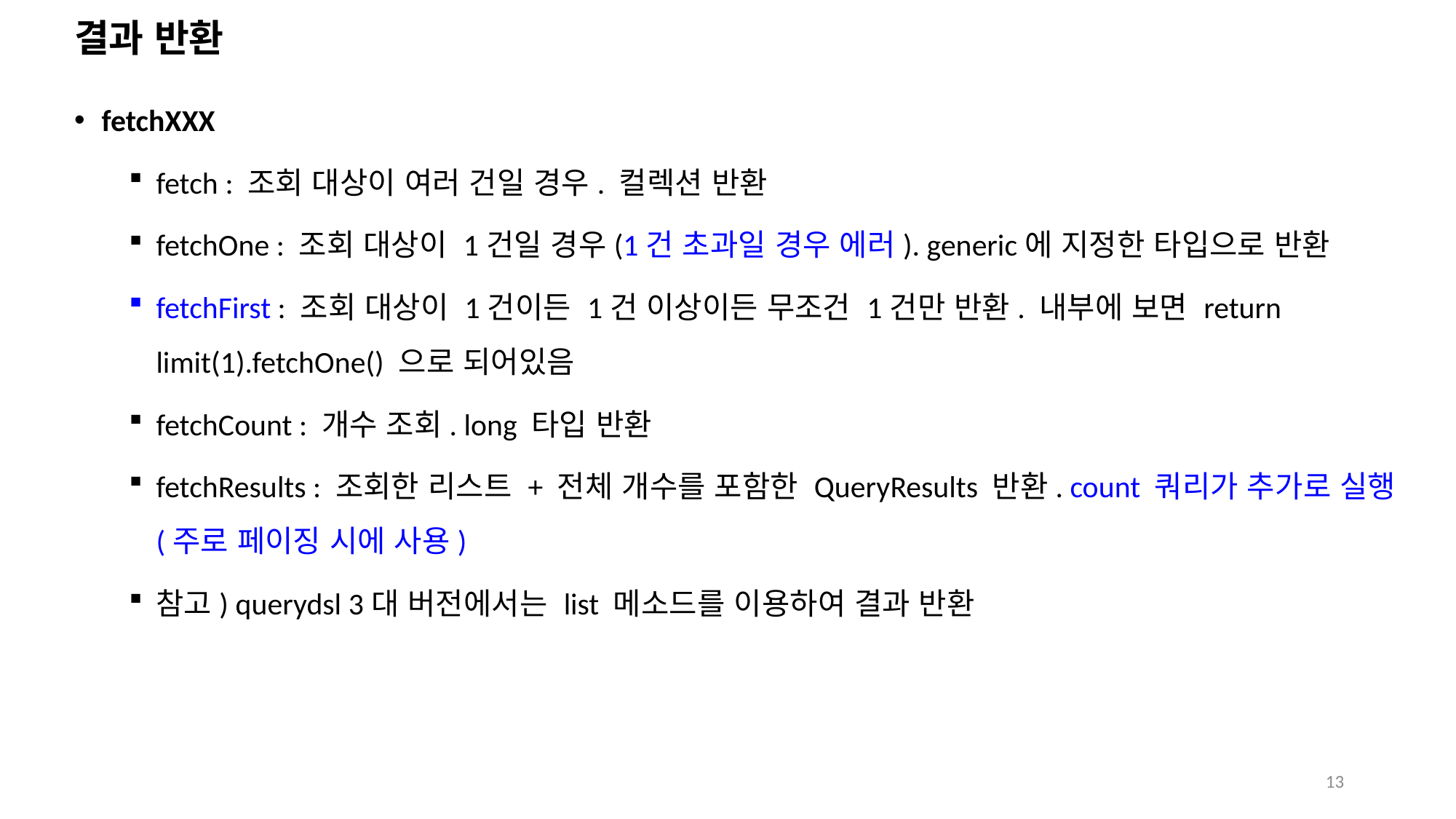

# 결과 반환
fetchXXX
fetch : 조회 대상이 여러 건일 경우. 컬렉션 반환
fetchOne : 조회 대상이 1건일 경우(1건 초과일 경우 에러). generic에 지정한 타입으로 반환
fetchFirst : 조회 대상이 1건이든 1건 이상이든 무조건 1건만 반환. 내부에 보면 return limit(1).fetchOne() 으로 되어있음
fetchCount : 개수 조회. long 타입 반환
fetchResults : 조회한 리스트 + 전체 개수를 포함한 QueryResults 반환. count 쿼리가 추가로 실행(주로 페이징 시에 사용)
참고) querydsl 3대 버전에서는 list 메소드를 이용하여 결과 반환

13